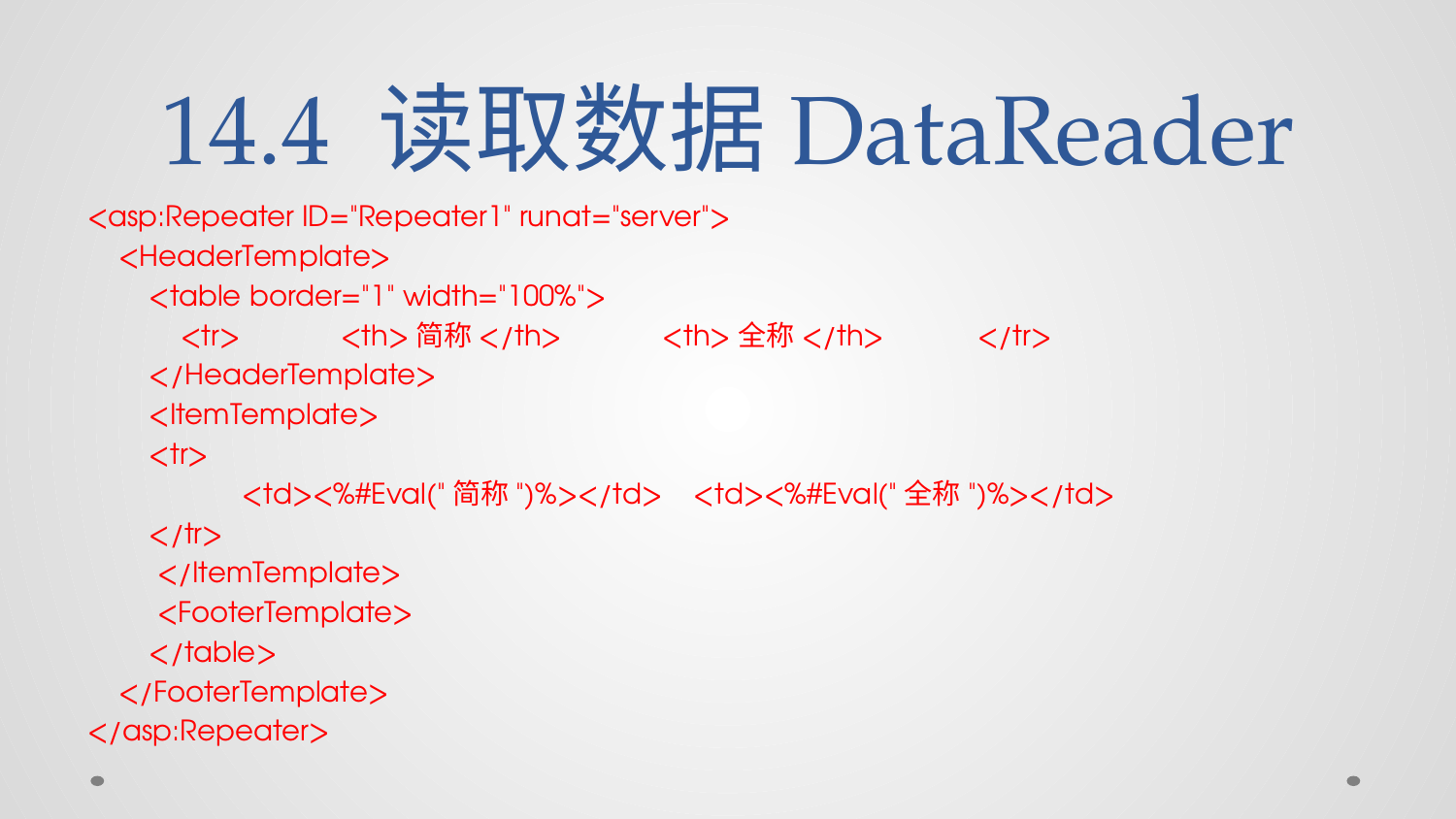

# 14.4 读取数据DataReader
<asp:Repeater ID="Repeater1" runat="server">
    <HeaderTemplate>
        <table border="1" width="100%">
            <tr>             <th>简称</th>             <th>全称</th>            </tr>
        </HeaderTemplate>
        <ItemTemplate>
        <tr>
                    <td><%#Eval("简称")%></td>    <td><%#Eval("全称")%></td>
        </tr>
         </ItemTemplate>
         <FooterTemplate>
        </table>
    </FooterTemplate>
</asp:Repeater>